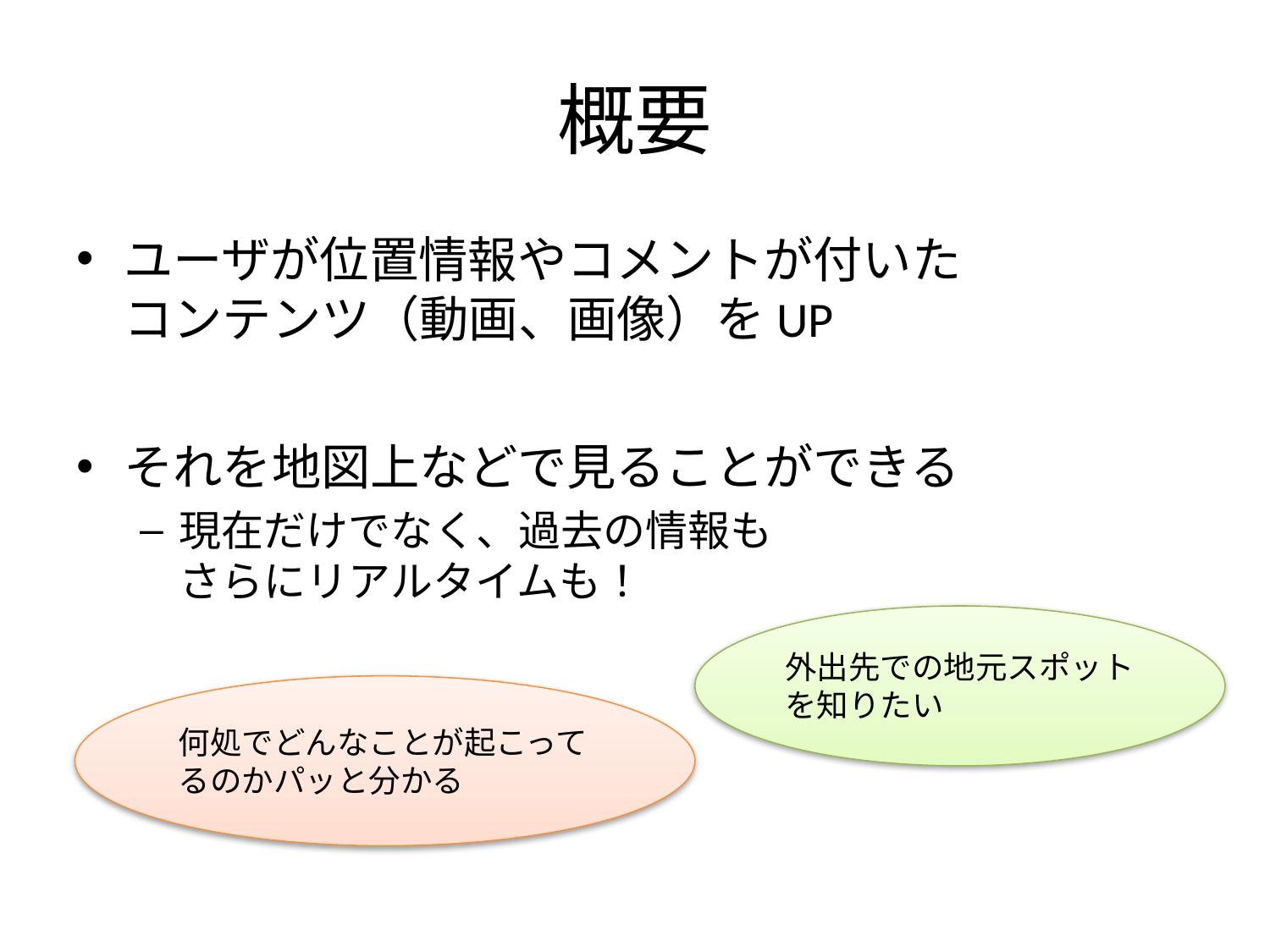

# 概要
ユーザが位置情報やコメントが付いた
コンテンツ（動画、画像）をUP

それを地図上などで見ることができる
現在だけでなく、過去の情報も
さらにリアルタイムも！
外出先での地元スポットを知りたい
何処でどんなことが起こってるのかパッと分かる